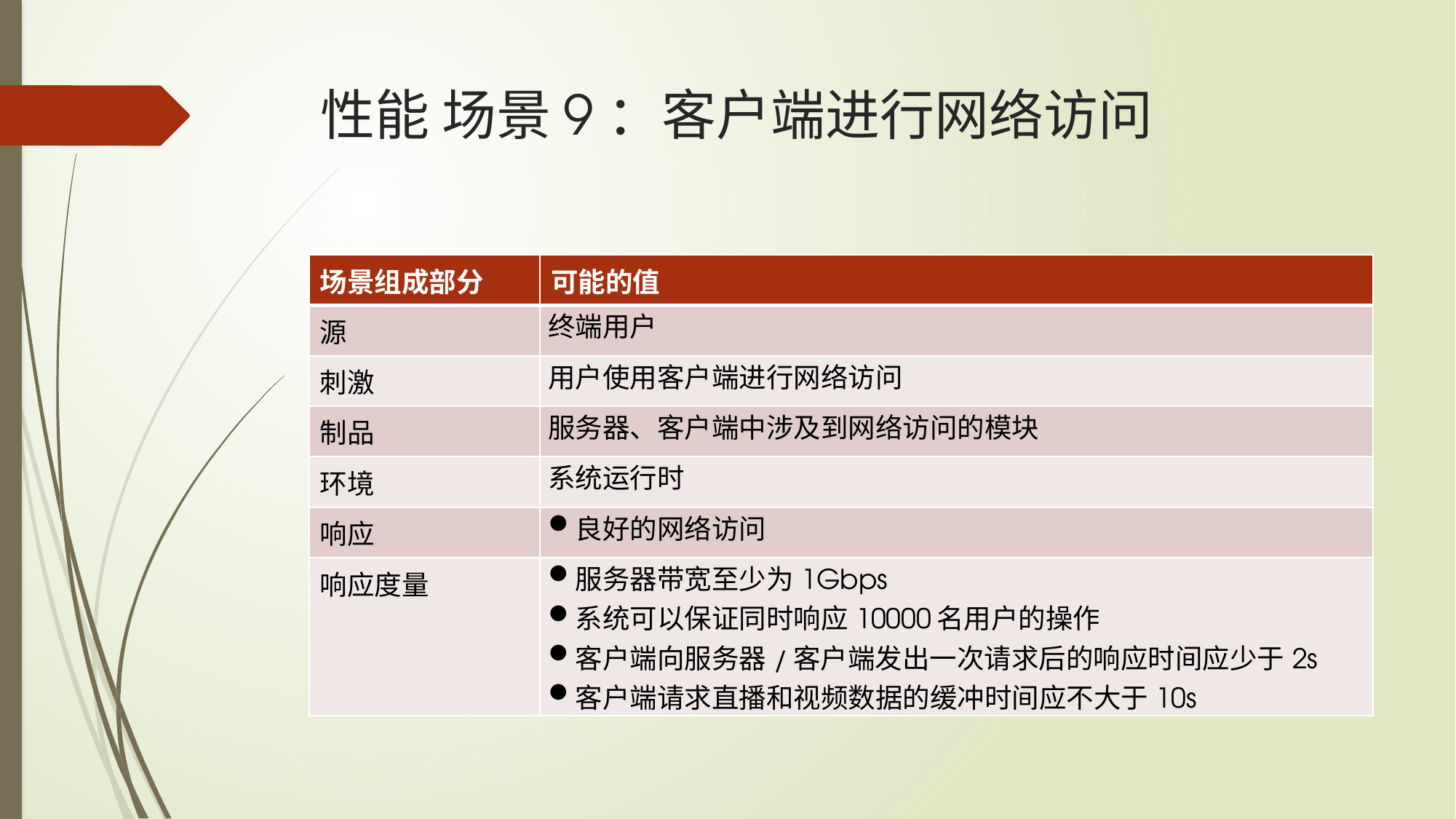

# 性能 场景9：客户端进行网络访问
| 场景组成部分 | 可能的值 |
| --- | --- |
| 源 | 终端用户 |
| 刺激 | 用户使用客户端进行网络访问 |
| 制品 | 服务器、客户端中涉及到网络访问的模块 |
| 环境 | 系统运行时 |
| 响应 | 良好的网络访问 |
| 响应度量 | 服务器带宽至少为1Gbps 系统可以保证同时响应10000名用户的操作 客户端向服务器/客户端发出一次请求后的响应时间应少于2s 客户端请求直播和视频数据的缓冲时间应不大于10s |